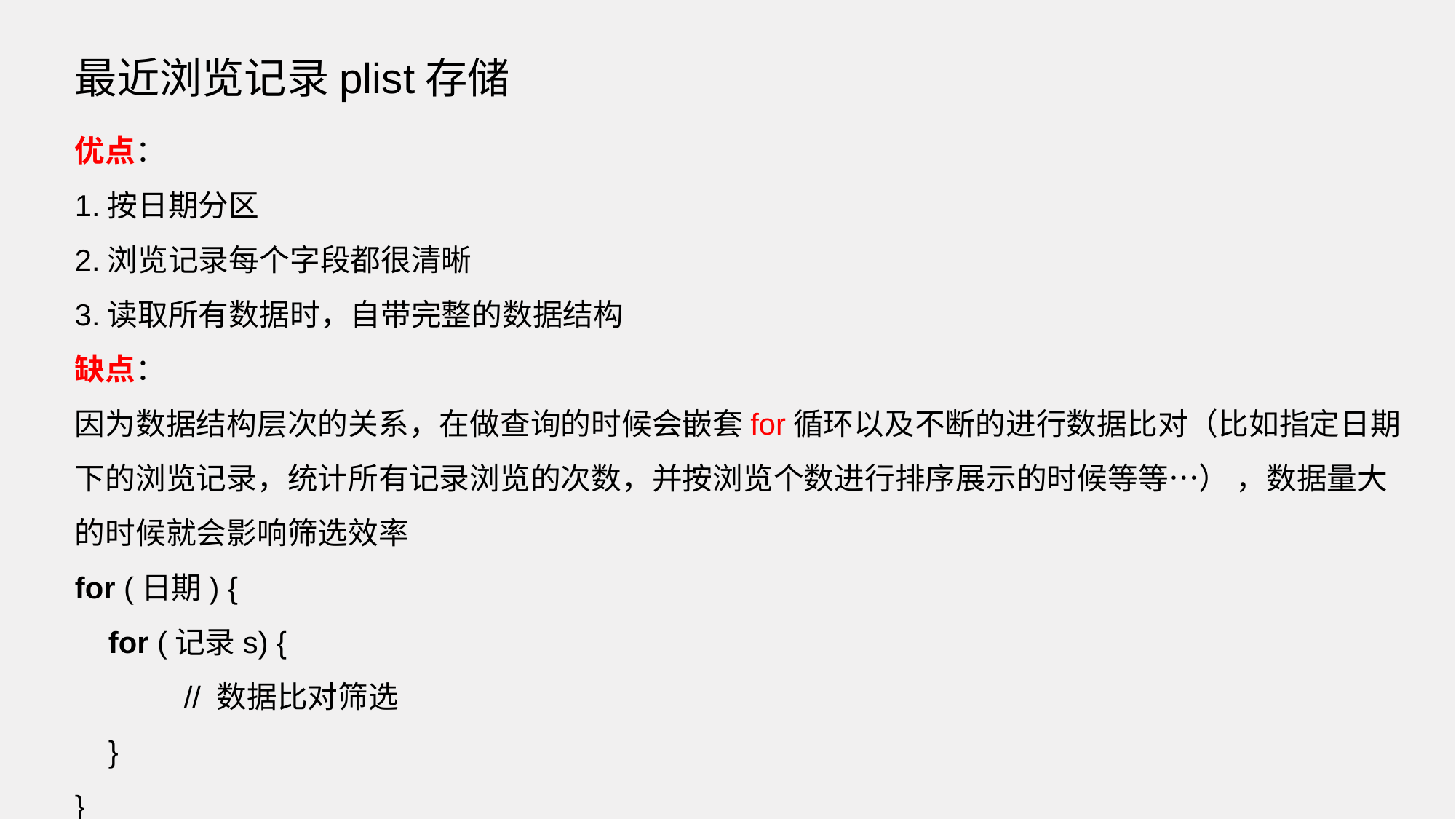

最近浏览记录plist存储
优点：
1.按日期分区
2.浏览记录每个字段都很清晰
3.读取所有数据时，自带完整的数据结构
缺点：
因为数据结构层次的关系，在做查询的时候会嵌套for循环以及不断的进行数据比对（比如指定日期下的浏览记录，统计所有记录浏览的次数，并按浏览个数进行排序展示的时候等等…） ，数据量大的时候就会影响筛选效率
for (日期) {
    for (记录s) {
	// 数据比对筛选
    }
}